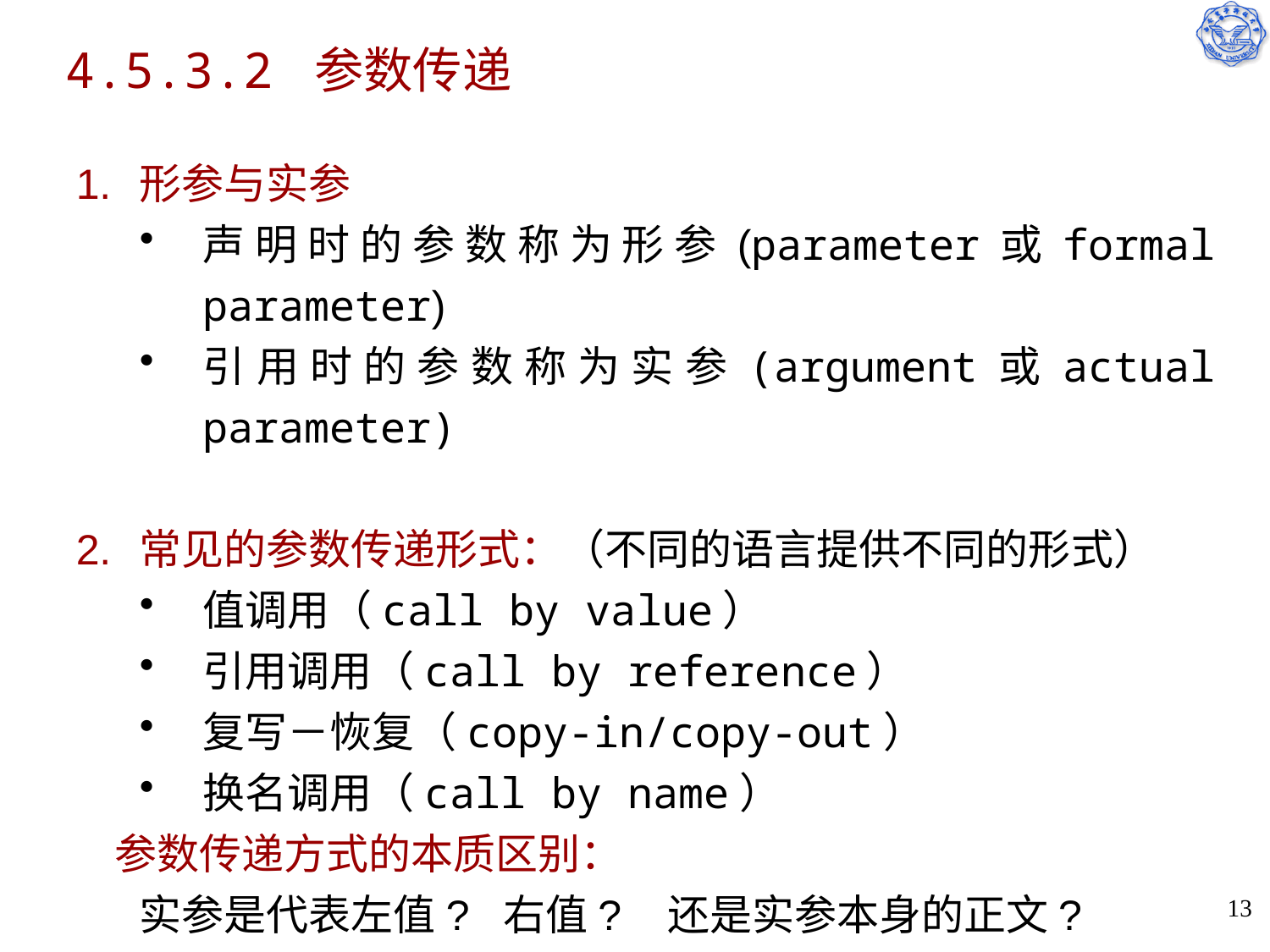

# 4.5.3.2 参数传递
形参与实参
声明时的参数称为形参(parameter或formal parameter)
引用时的参数称为实参(argument或actual parameter)

常见的参数传递形式：（不同的语言提供不同的形式）
值调用（call by value）
引用调用（call by reference）
复写－恢复（copy-in/copy-out）
换名调用（call by name）
   参数传递方式的本质区别：
实参是代表左值?  右值?   还是实参本身的正文?
13